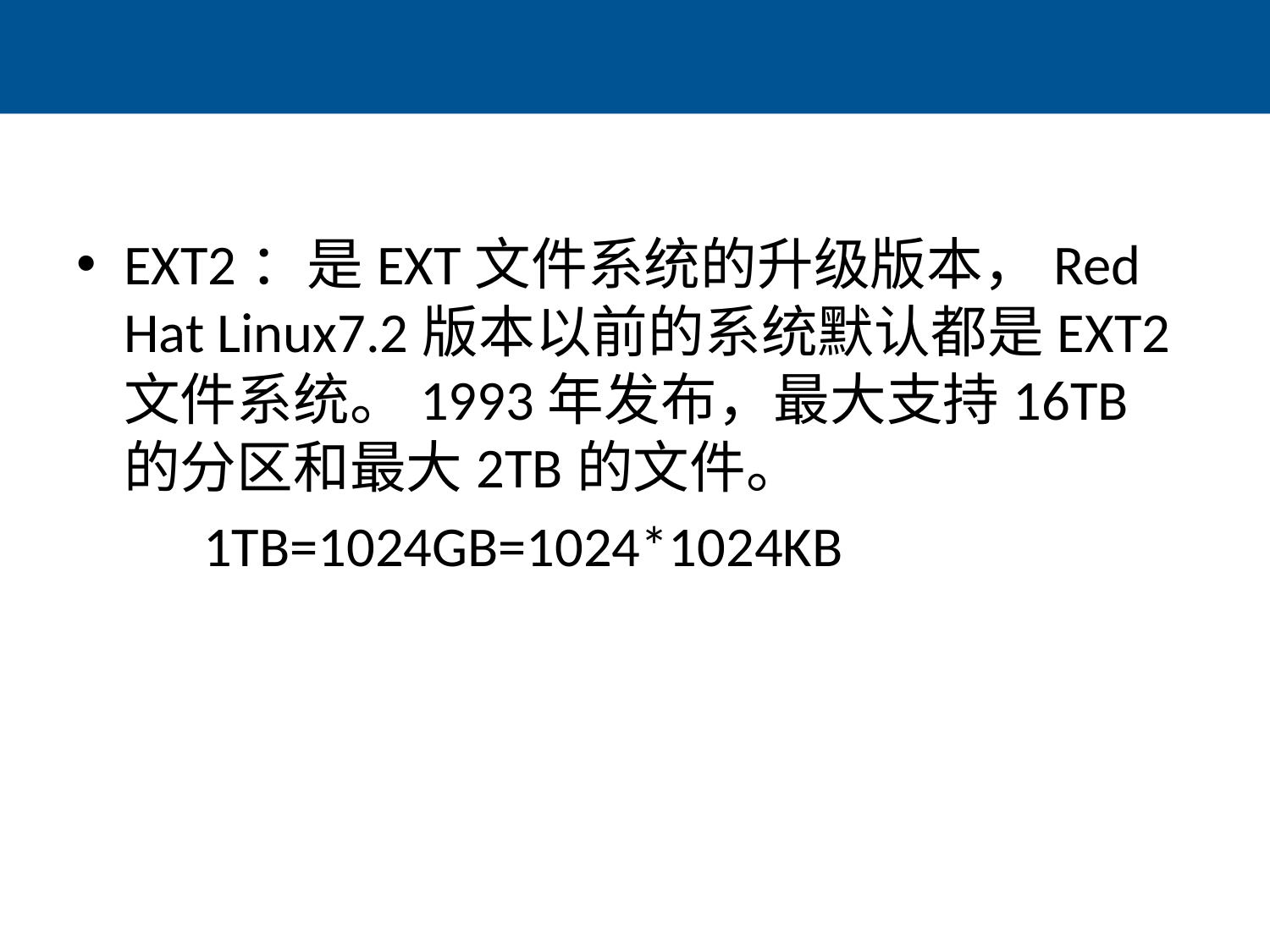

#
EXT2：是EXT文件系统的升级版本，Red Hat Linux7.2版本以前的系统默认都是EXT2文件系统。1993年发布，最大支持16TB的分区和最大2TB的文件。
	1TB=1024GB=1024*1024KB